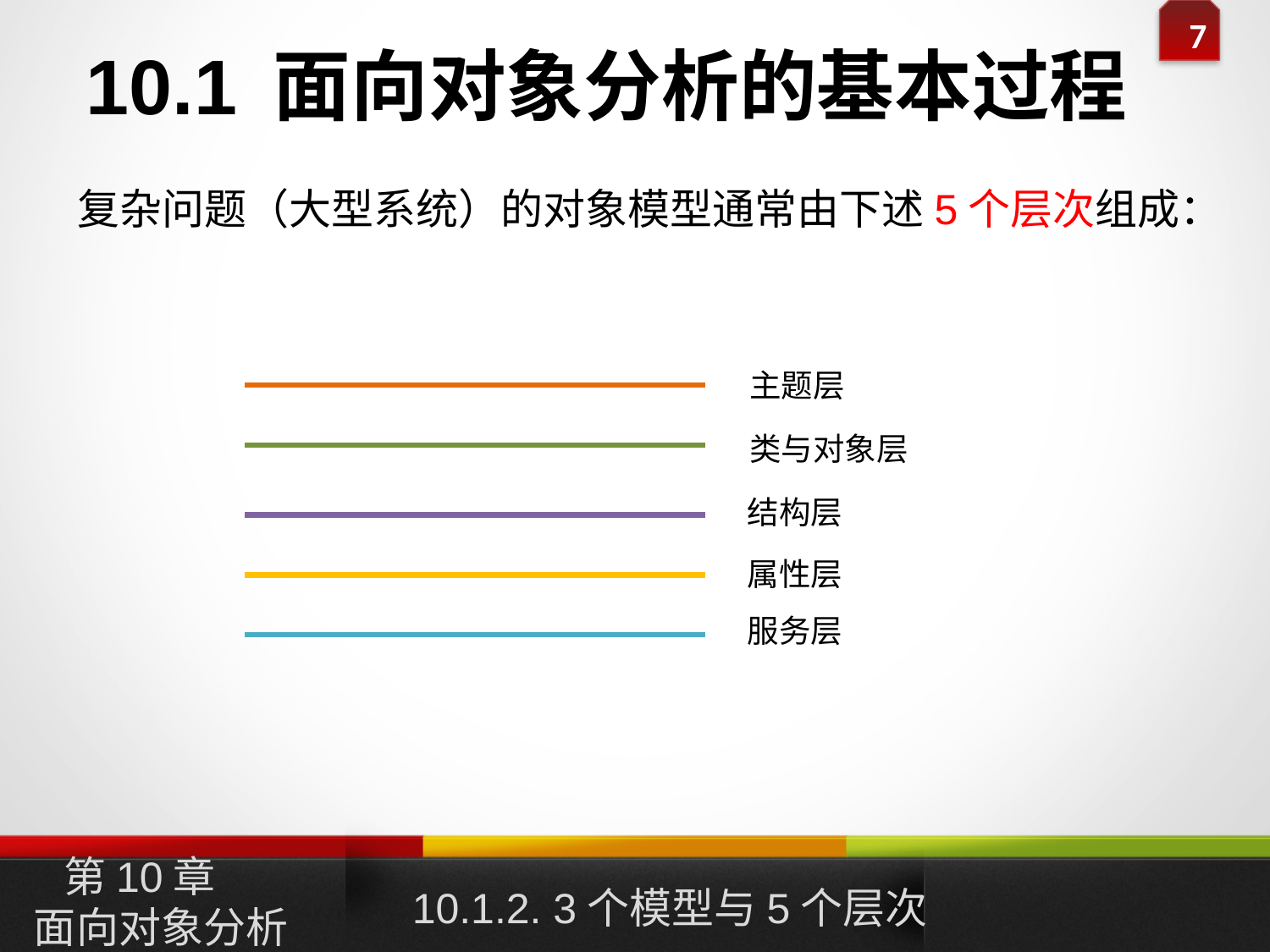

10.1 面向对象分析的基本过程
复杂问题（大型系统）的对象模型通常由下述5个层次组成：
主题层
类与对象层
结构层
属性层
服务层
10.1.2. 3个模型与5个层次